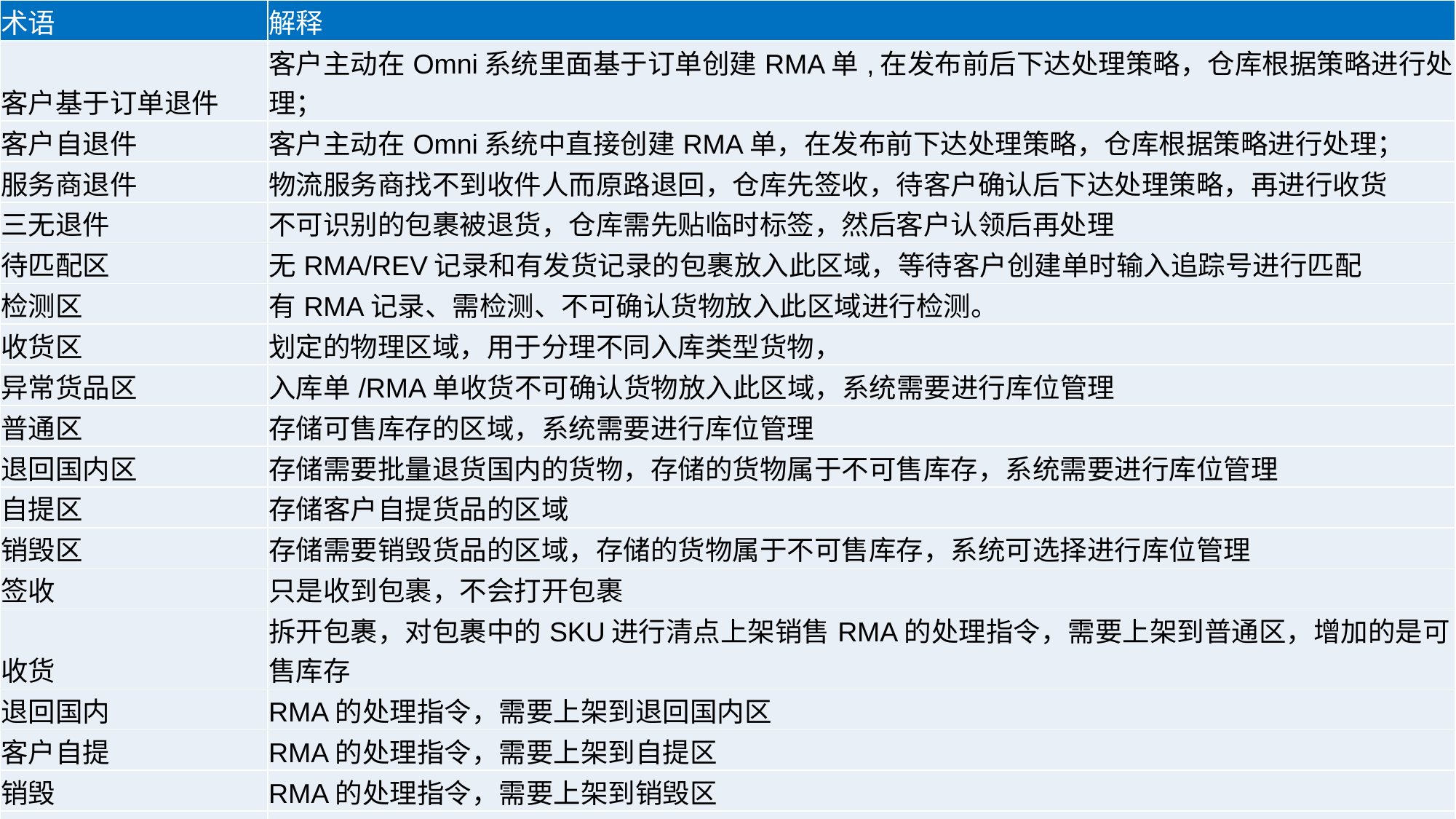

| 术语 | 解释 |
| --- | --- |
| 客户基于订单退件 | 客户主动在Omni系统里面基于订单创建RMA单,在发布前后下达处理策略，仓库根据策略进行处理； |
| 客户自退件 | 客户主动在Omni系统中直接创建RMA单，在发布前下达处理策略，仓库根据策略进行处理； |
| 服务商退件 | 物流服务商找不到收件人而原路退回，仓库先签收，待客户确认后下达处理策略，再进行收货 |
| 三无退件 | 不可识别的包裹被退货，仓库需先贴临时标签，然后客户认领后再处理 |
| 待匹配区 | 无RMA/REV记录和有发货记录的包裹放入此区域，等待客户创建单时输入追踪号进行匹配 |
| 检测区 | 有RMA记录、需检测、不可确认货物放入此区域进行检测。 |
| 收货区 | 划定的物理区域，用于分理不同入库类型货物， |
| 异常货品区 | 入库单/RMA单收货不可确认货物放入此区域，系统需要进行库位管理 |
| 普通区 | 存储可售库存的区域，系统需要进行库位管理 |
| 退回国内区 | 存储需要批量退货国内的货物，存储的货物属于不可售库存，系统需要进行库位管理 |
| 自提区 | 存储客户自提货品的区域 |
| 销毁区 | 存储需要销毁货品的区域，存储的货物属于不可售库存，系统可选择进行库位管理 |
| 签收 | 只是收到包裹，不会打开包裹 |
| 收货 | 拆开包裹，对包裹中的SKU进行清点上架销售RMA的处理指令，需要上架到普通区，增加的是可售库存 |
| 退回国内 | RMA的处理指令，需要上架到退回国内区 |
| 客户自提 | RMA的处理指令，需要上架到自提区 |
| 销毁 | RMA的处理指令，需要上架到销毁区 |
| 检查并拍照 | 增值服务，客户不清楚SKU情况时，需要下达的增值服务 |
| 重新包装 | 包装损坏时，客户可以使用重新包装的增值服务 |
| 重贴标签 | SKU标签需要更换时客户下达的增值服务 |
| 分理操作 | 不拆开包裹，扫描包裹的标识号，按包裹类别(入库单包裹、退货包裹、转仓包裹)分理包裹 |
| 处理操作 | 拆开包裹，进行清点SKU，按照指令上架到对应区域 |